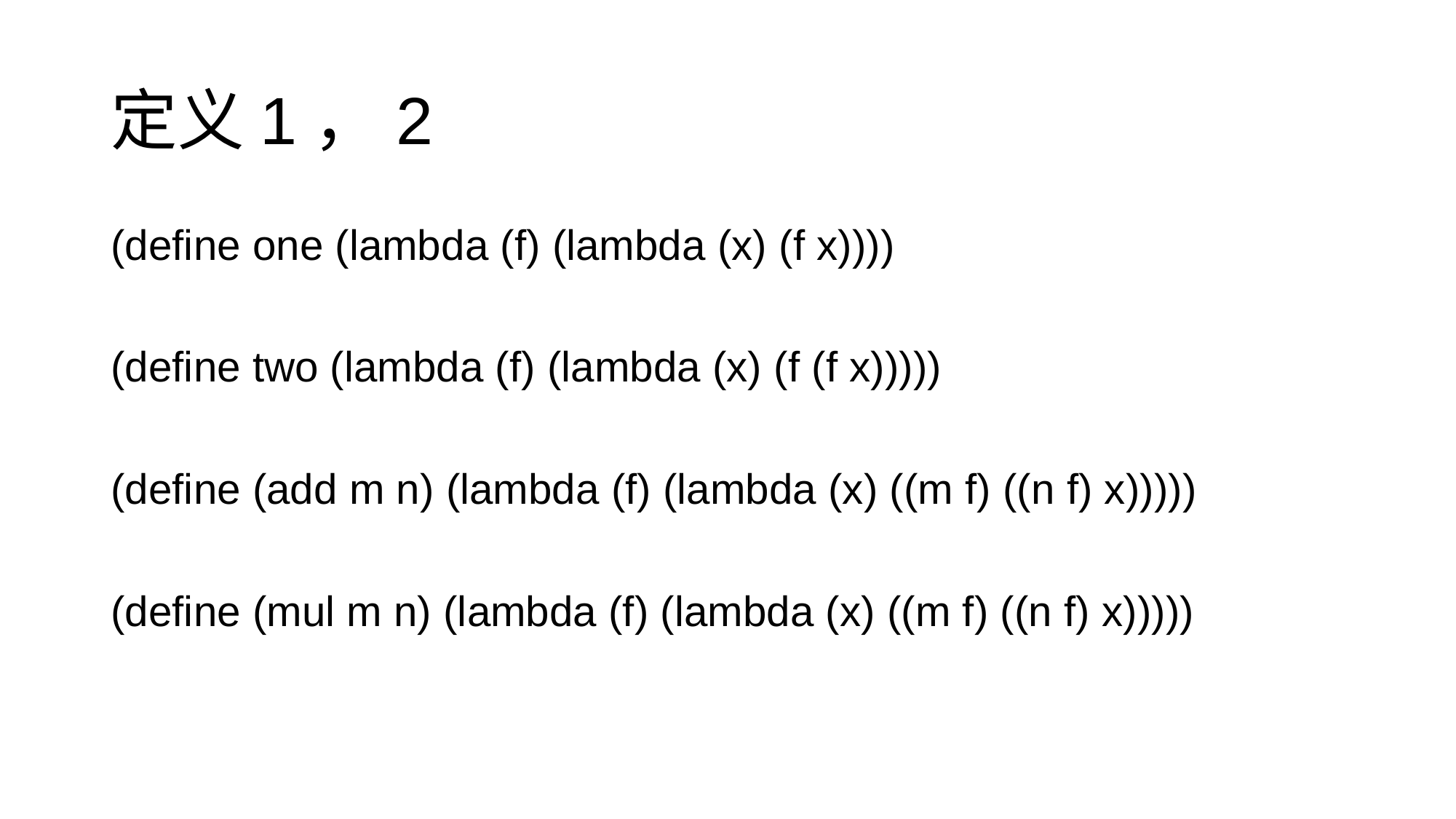

# 定义1，2
(define one (lambda (f) (lambda (x) (f x))))

(define two (lambda (f) (lambda (x) (f (f x)))))

(define (add m n) (lambda (f) (lambda (x) ((m f) ((n f) x)))))

(define (mul m n) (lambda (f) (lambda (x) ((m f) ((n f) x)))))